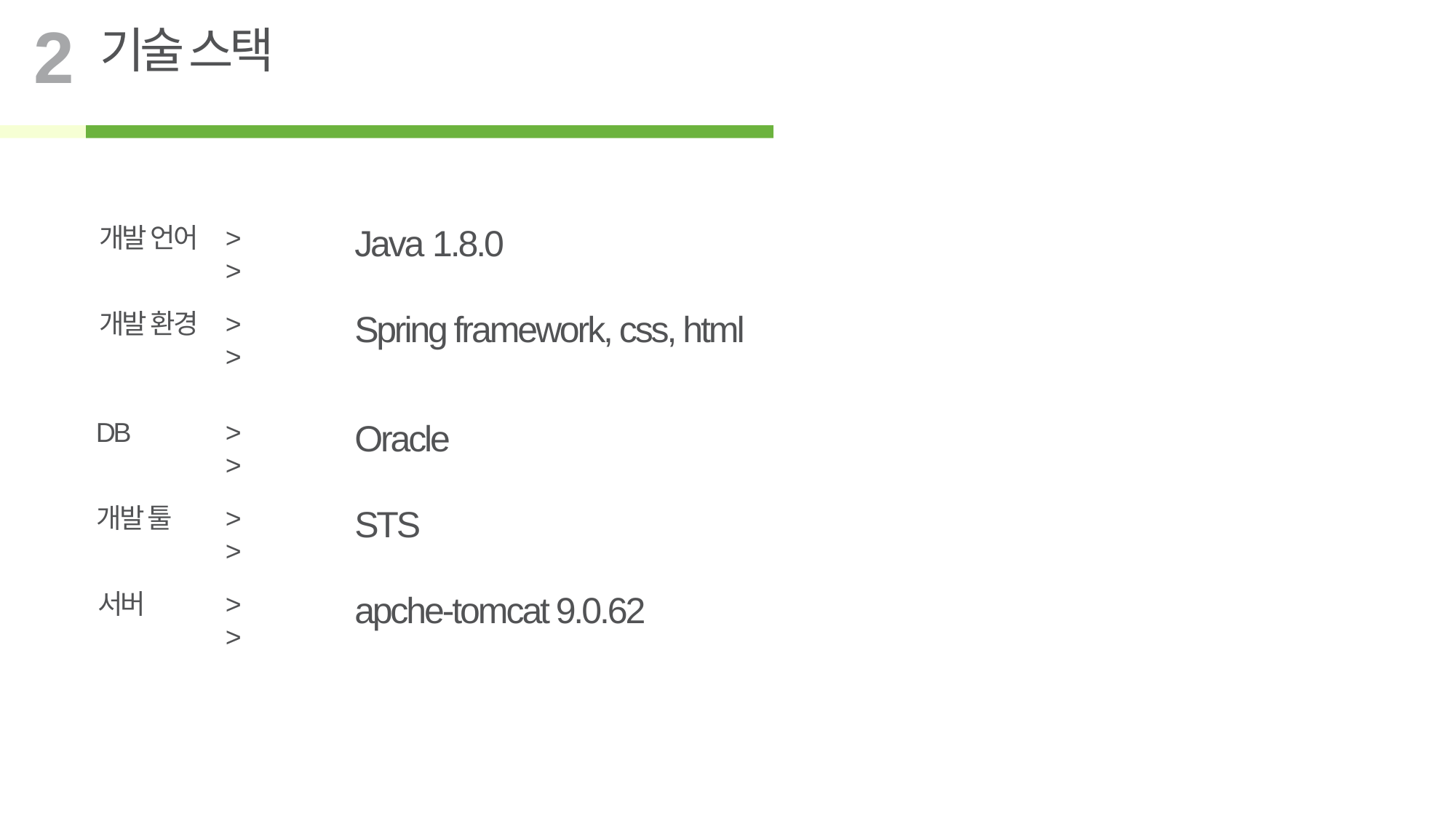

2
기술 스택

개발 언어
>>
Java 1.8.0

개발 환경
>>
Spring framework, css, html
DB
>>
Oracle
개발 툴
>>
STS
서버
>>
apche-tomcat 9.0.62